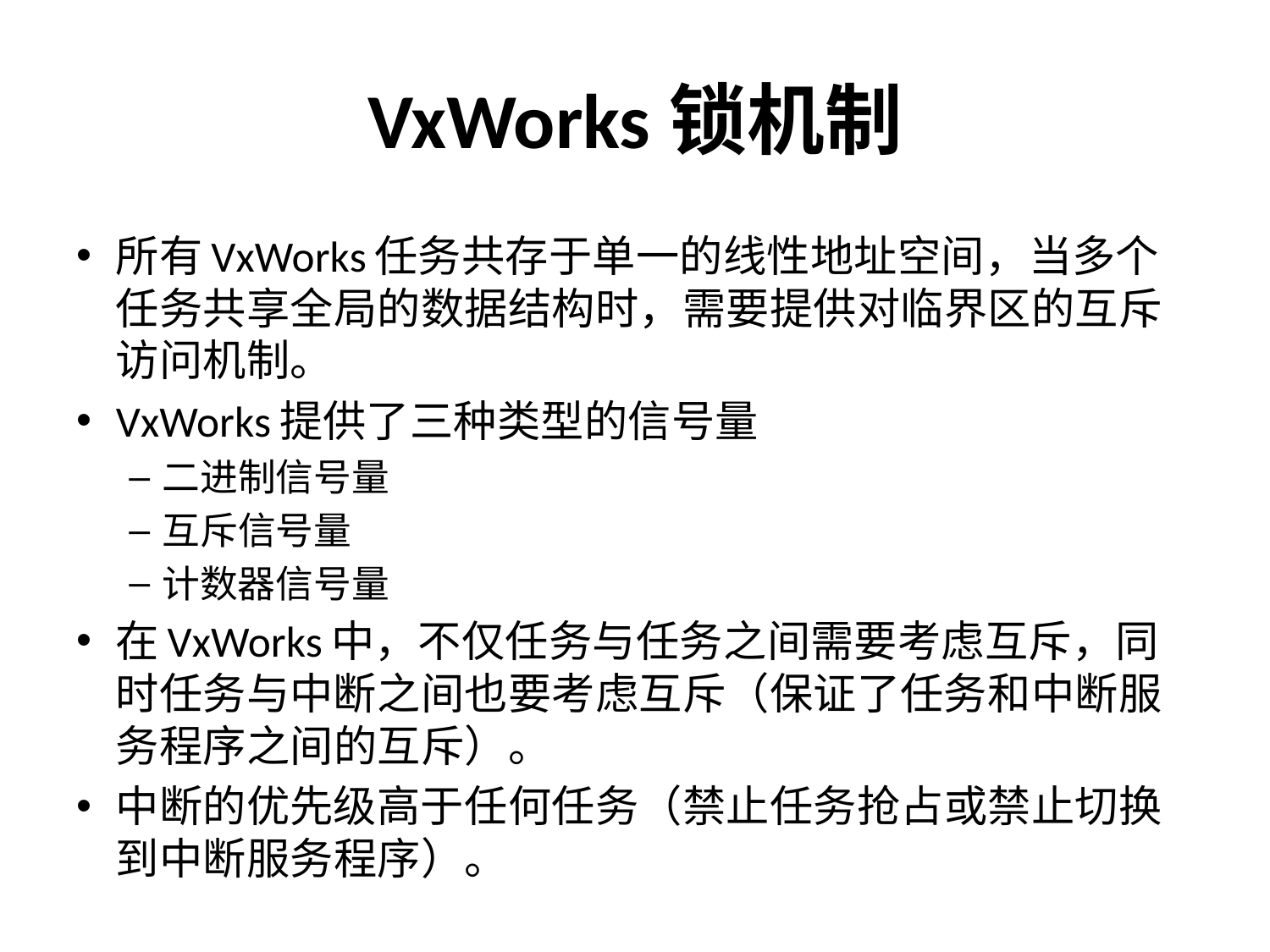

# VxWorks锁机制
所有VxWorks任务共存于单一的线性地址空间，当多个任务共享全局的数据结构时，需要提供对临界区的互斥访问机制。
VxWorks提供了三种类型的信号量
二进制信号量
互斥信号量
计数器信号量
在VxWorks中，不仅任务与任务之间需要考虑互斥，同时任务与中断之间也要考虑互斥（保证了任务和中断服务程序之间的互斥）。
中断的优先级高于任何任务（禁止任务抢占或禁止切换到中断服务程序）。